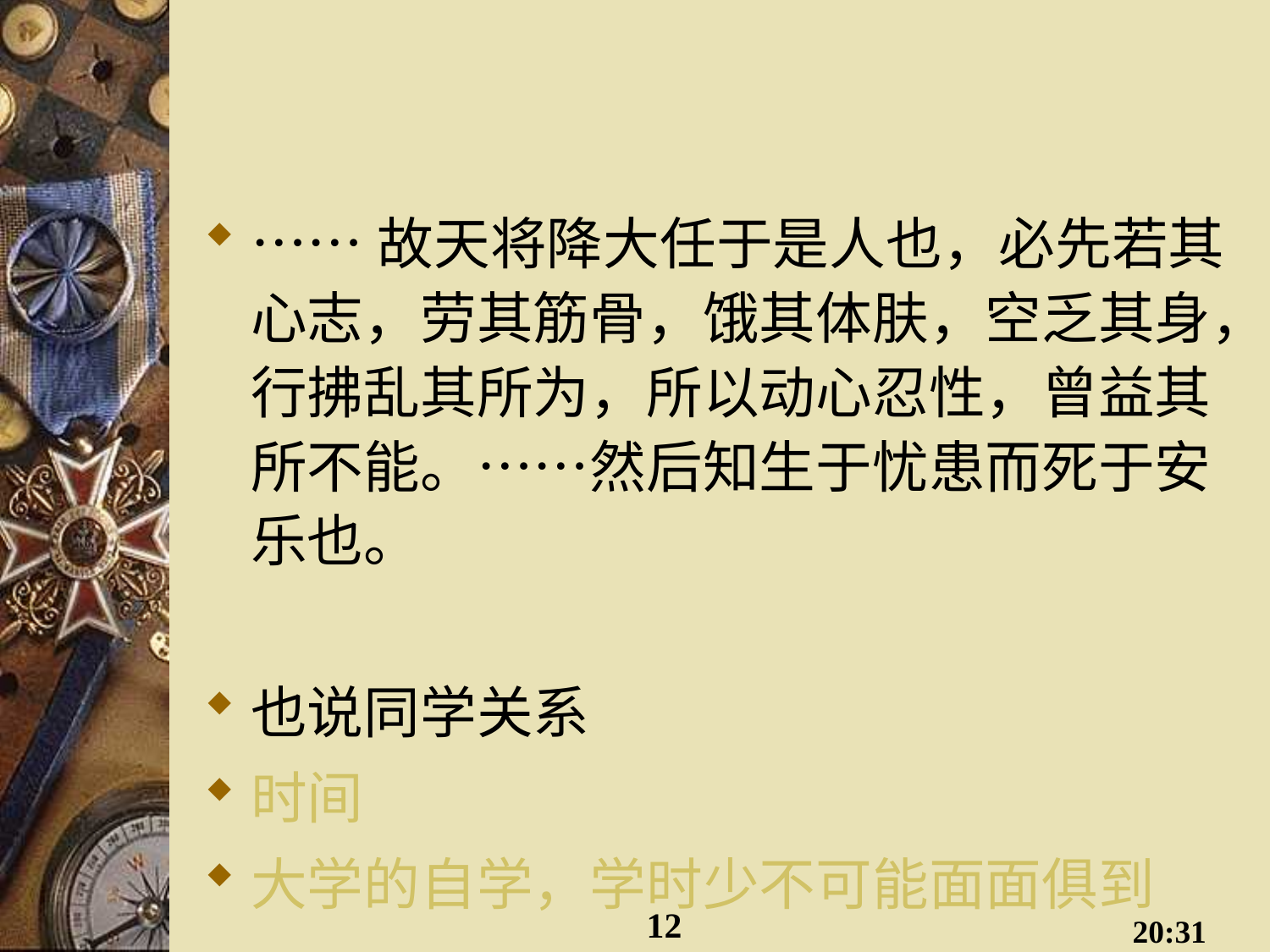

#
……故天将降大任于是人也，必先若其心志，劳其筋骨，饿其体肤，空乏其身，行拂乱其所为，所以动心忍性，曾益其所不能。……然后知生于忧患而死于安乐也。

也说同学关系
时间
大学的自学，学时少不可能面面俱到